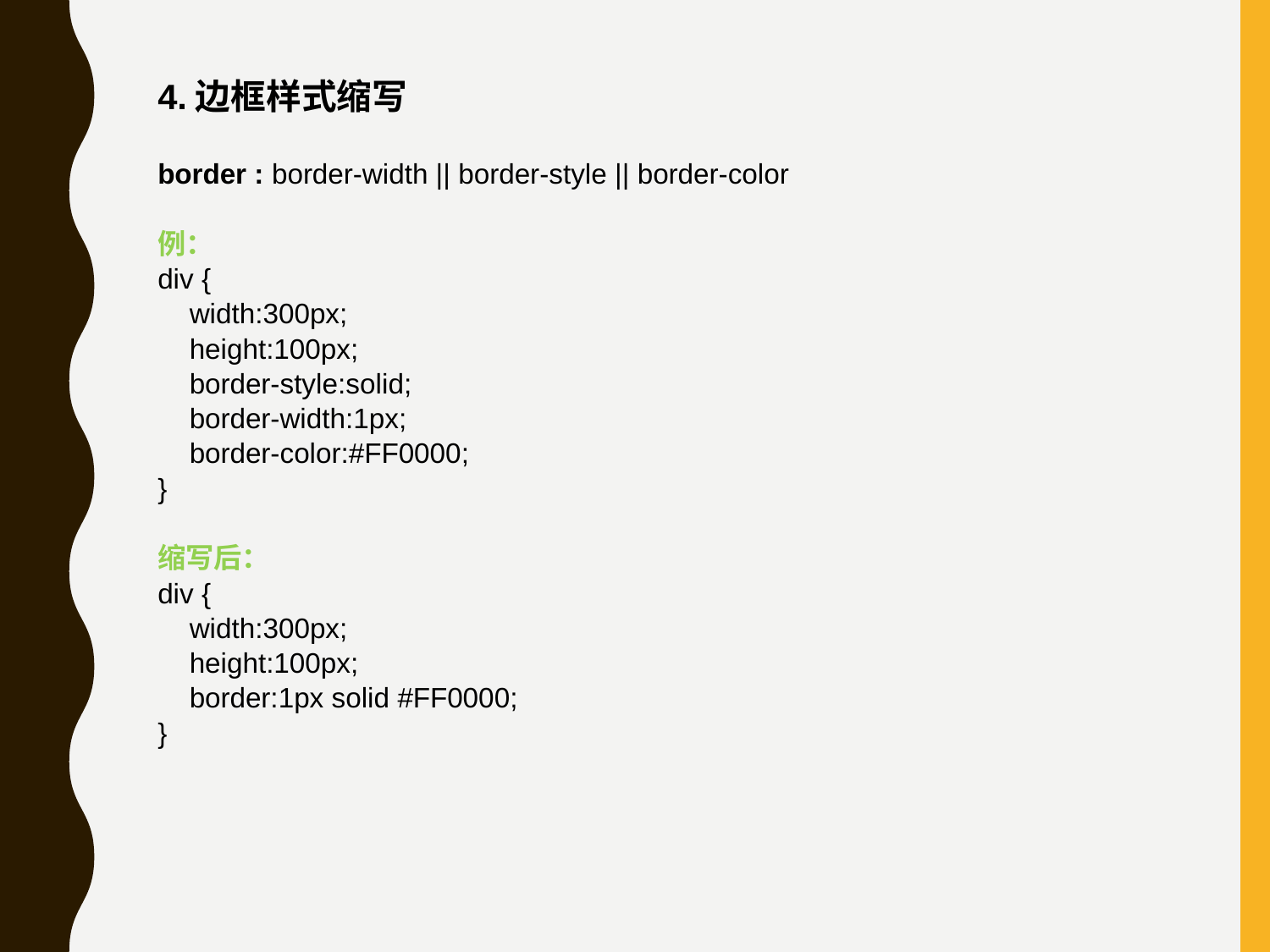

4.边框样式缩写

border : border-width || border-style || border-color

例：
div {
	width:300px;
	height:100px;
	border-style:solid;
	border-width:1px;
	border-color:#FF0000;
}

缩写后：
div {
	width:300px;
	height:100px;
	border:1px solid #FF0000;
}